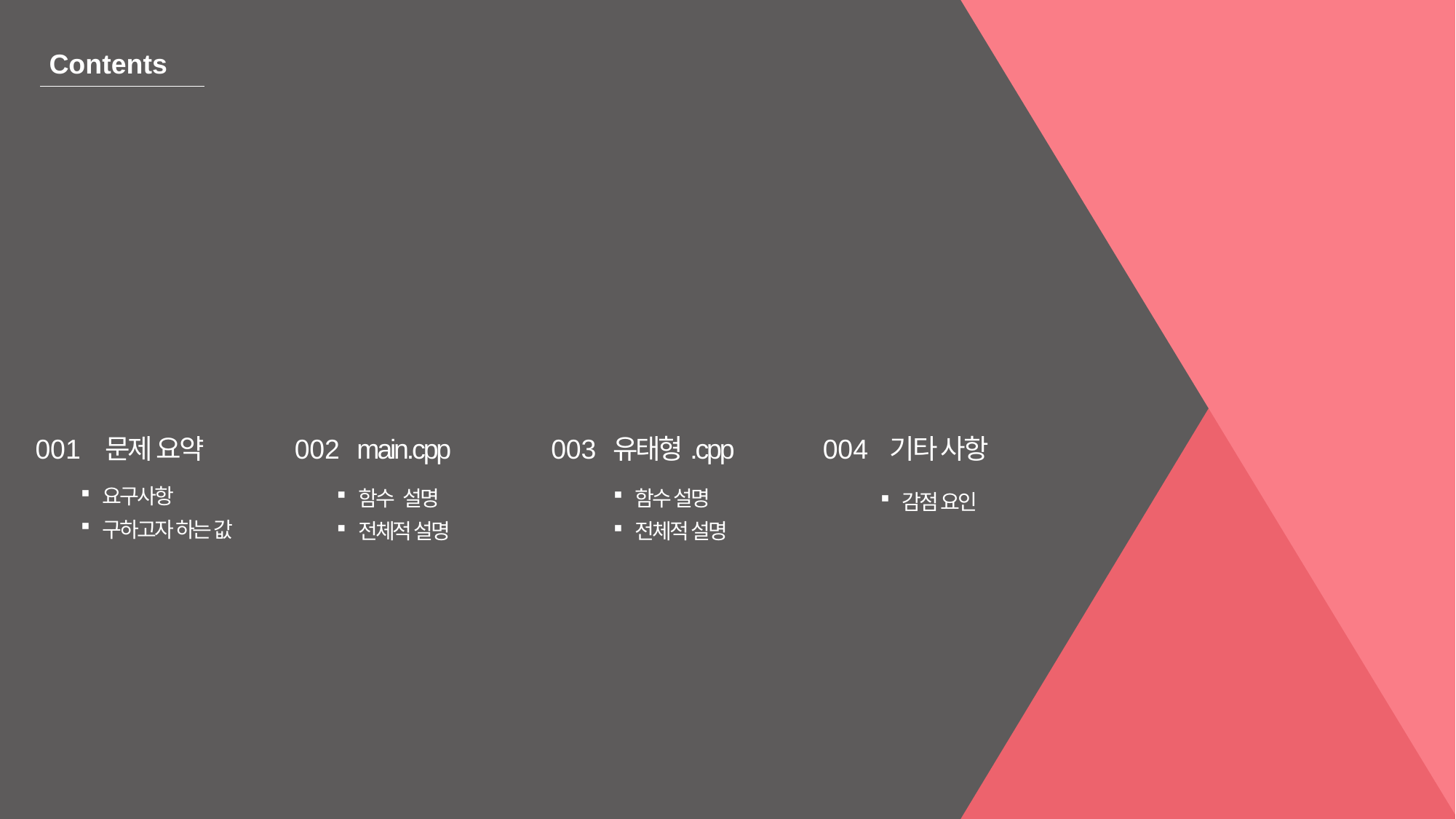

Contents
001
문제 요약
002
main.cpp
003
유태형.cpp
004
기타 사항
요구사항
구하고자 하는 값
함수  설명
전체적 설명
함수 설명
전체적 설명
감점 요인